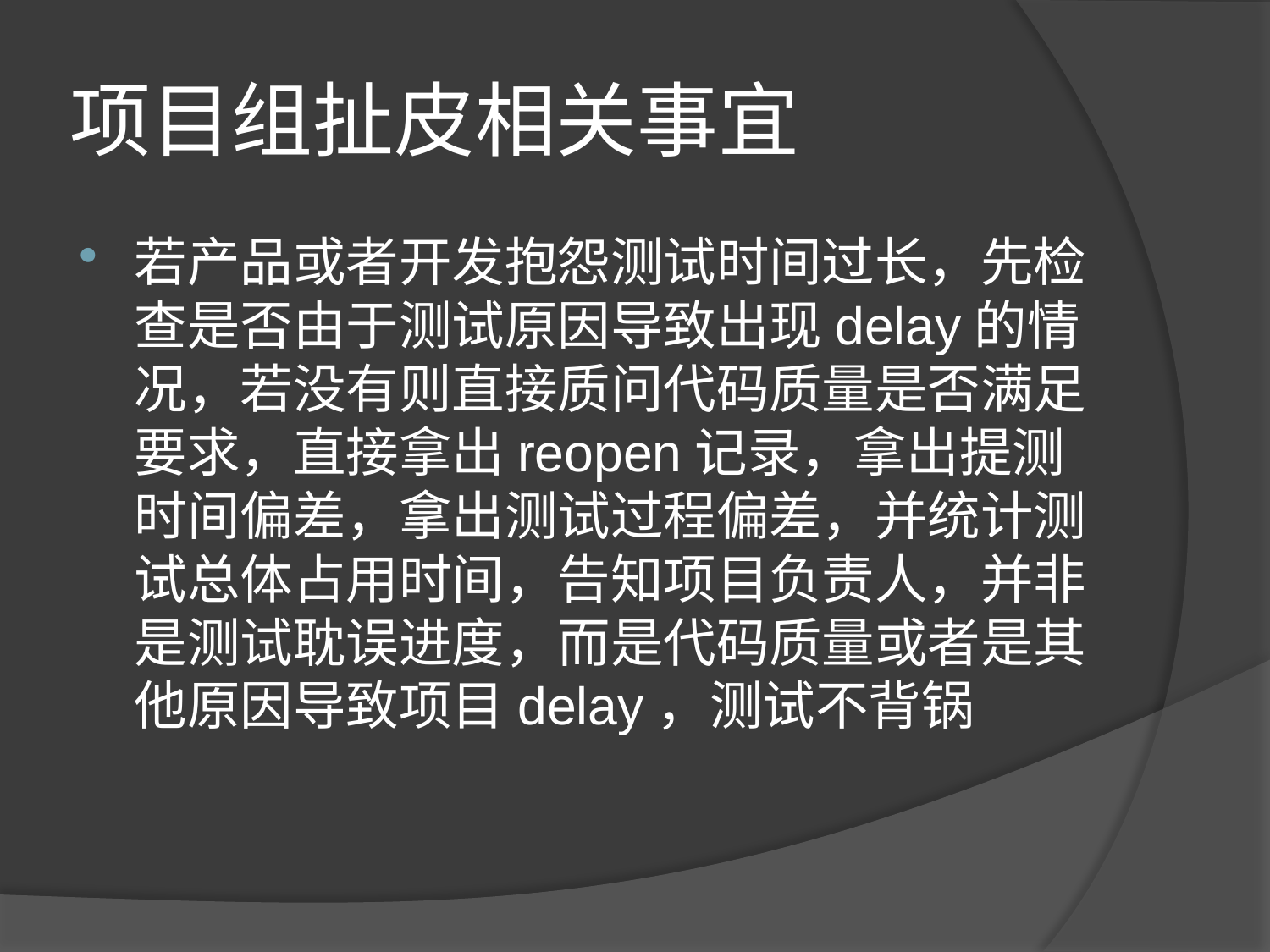

# 项目组扯皮相关事宜
若产品或者开发抱怨测试时间过长，先检查是否由于测试原因导致出现delay的情况，若没有则直接质问代码质量是否满足要求，直接拿出reopen记录，拿出提测时间偏差，拿出测试过程偏差，并统计测试总体占用时间，告知项目负责人，并非是测试耽误进度，而是代码质量或者是其他原因导致项目delay，测试不背锅